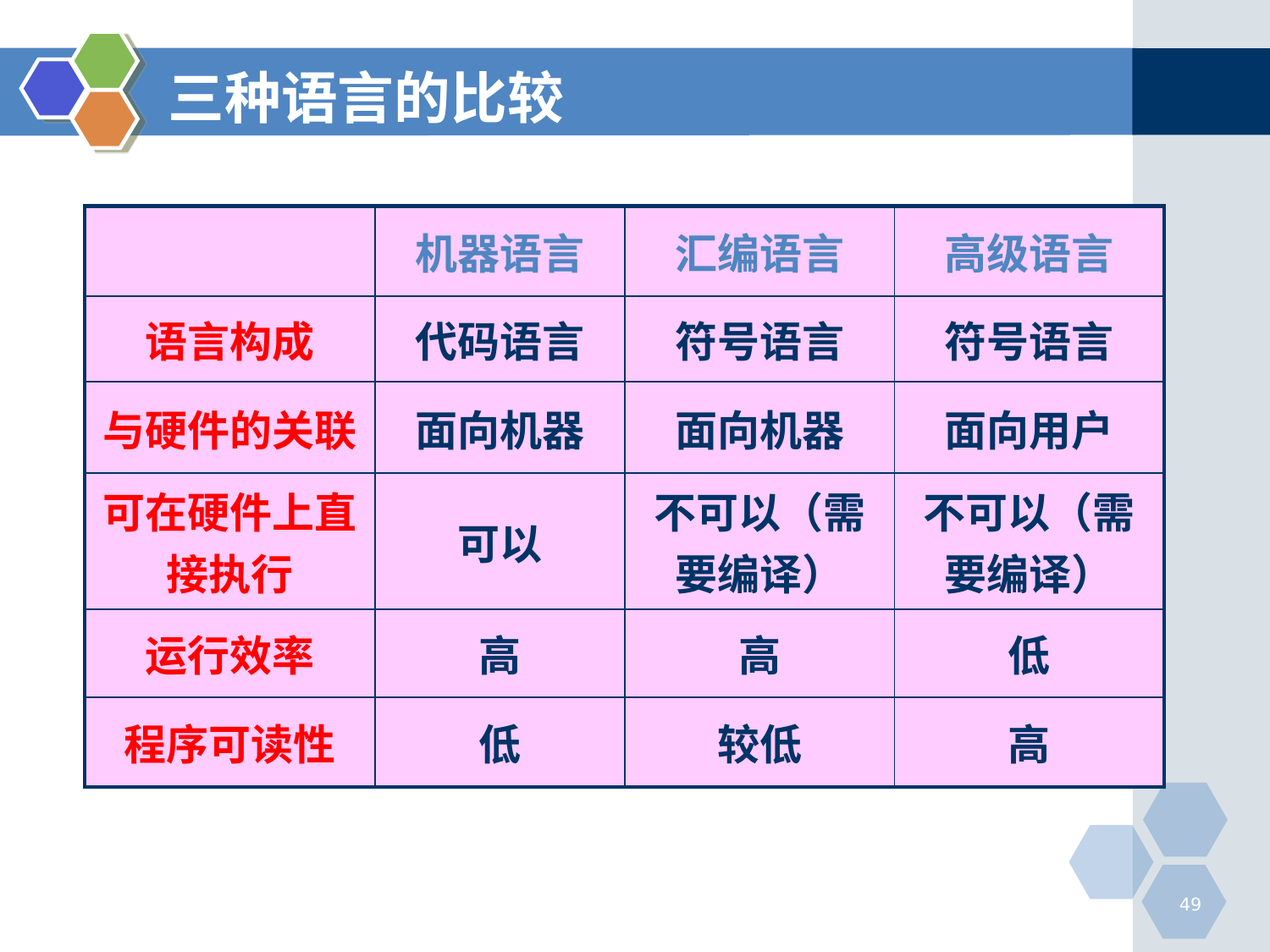

# 三种语言的比较
|  | 机器语言 | 汇编语言 | 高级语言 |
| --- | --- | --- | --- |
| 语言构成 | 代码语言 | 符号语言 | 符号语言 |
| 与硬件的关联 | 面向机器 | 面向机器 | 面向用户 |
| 可在硬件上直接执行 | 可以 | 不可以（需要编译） | 不可以（需要编译） |
| 运行效率 | 高 | 高 | 低 |
| 程序可读性 | 低 | 较低 | 高 |
49